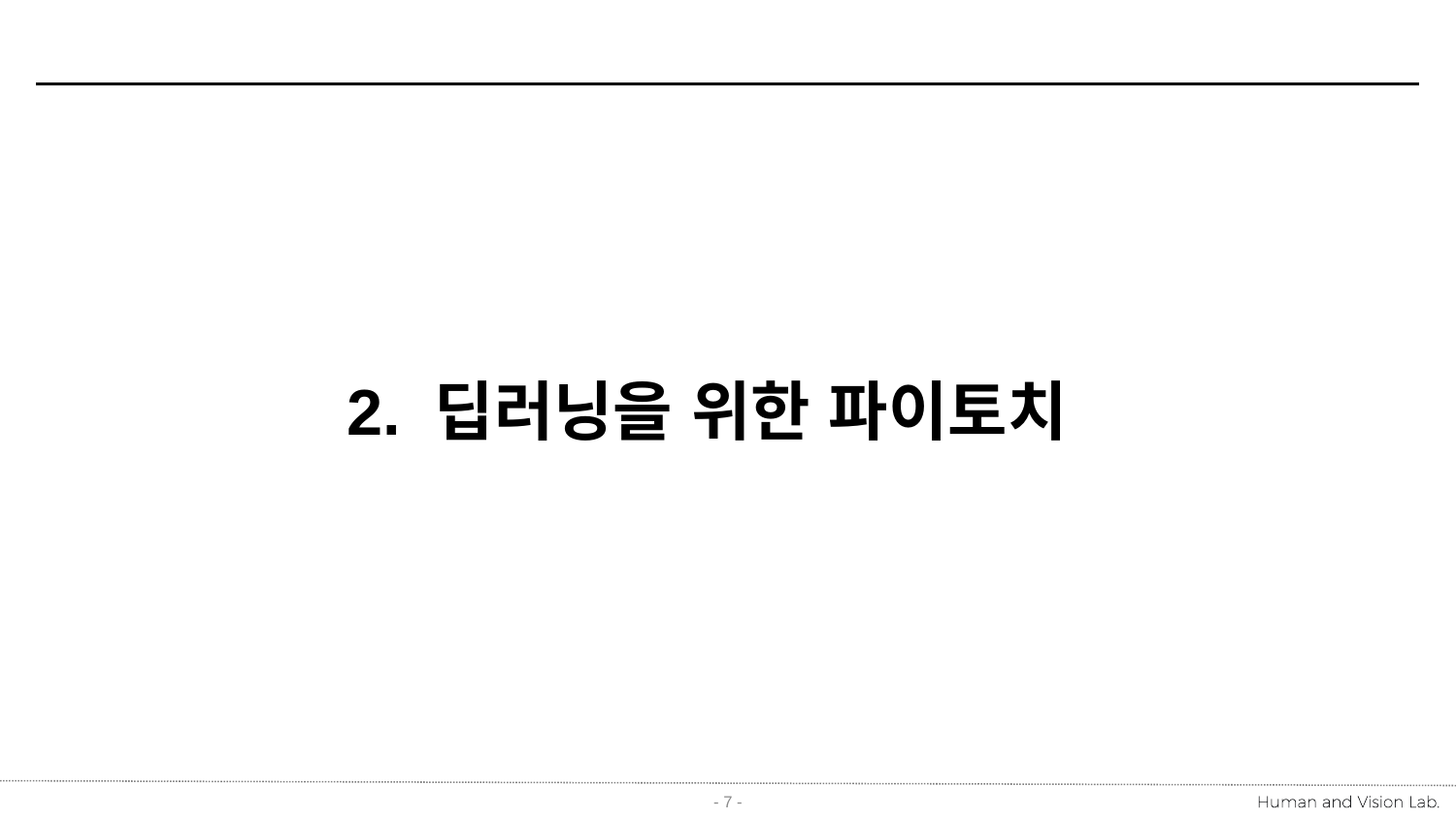

# 2. 딥러닝을 위한 파이토치
- 7 -